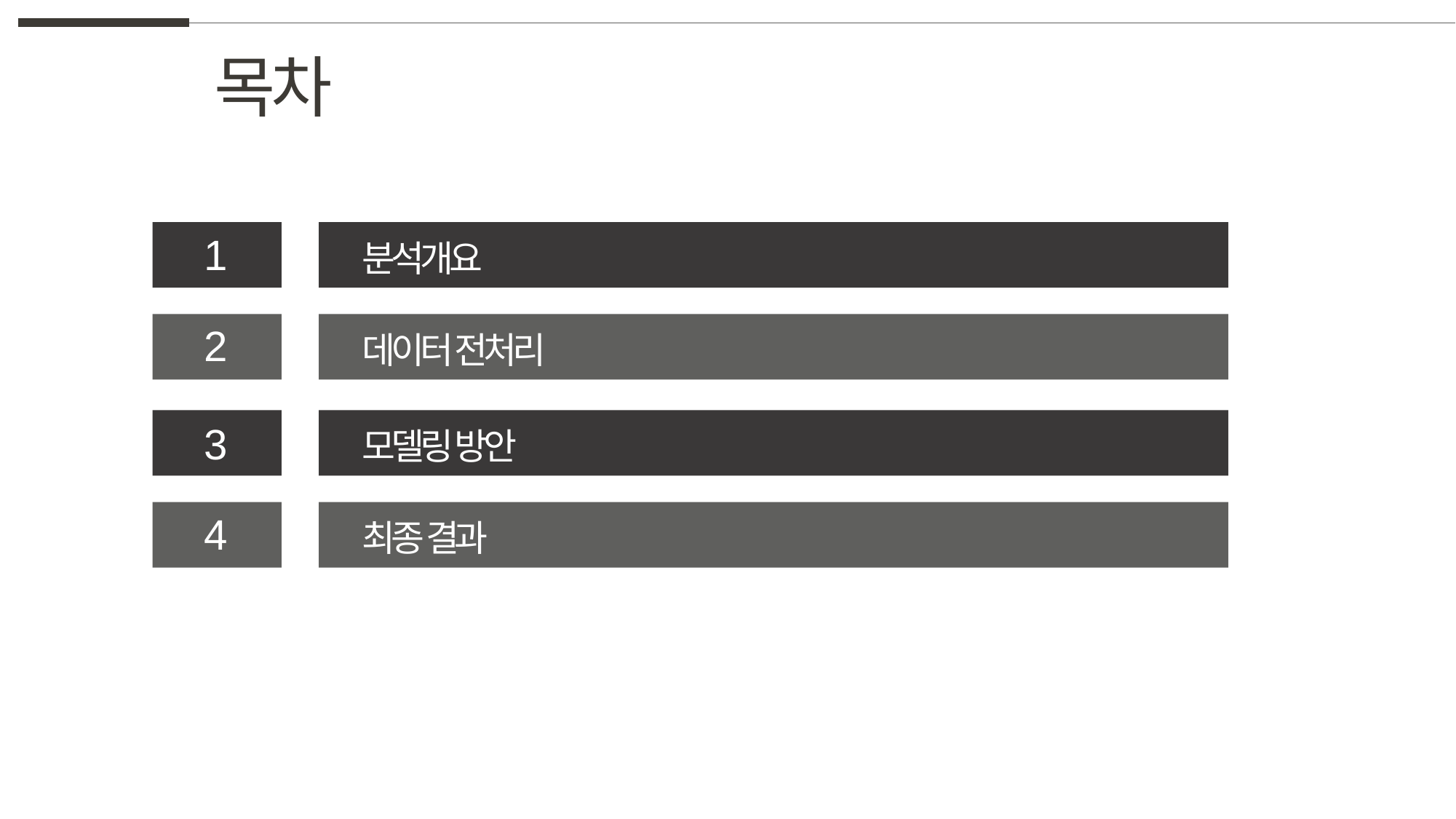

목차

1
분석개요
2

데이터 전처리

3
모델링 방안
4

최종 결과